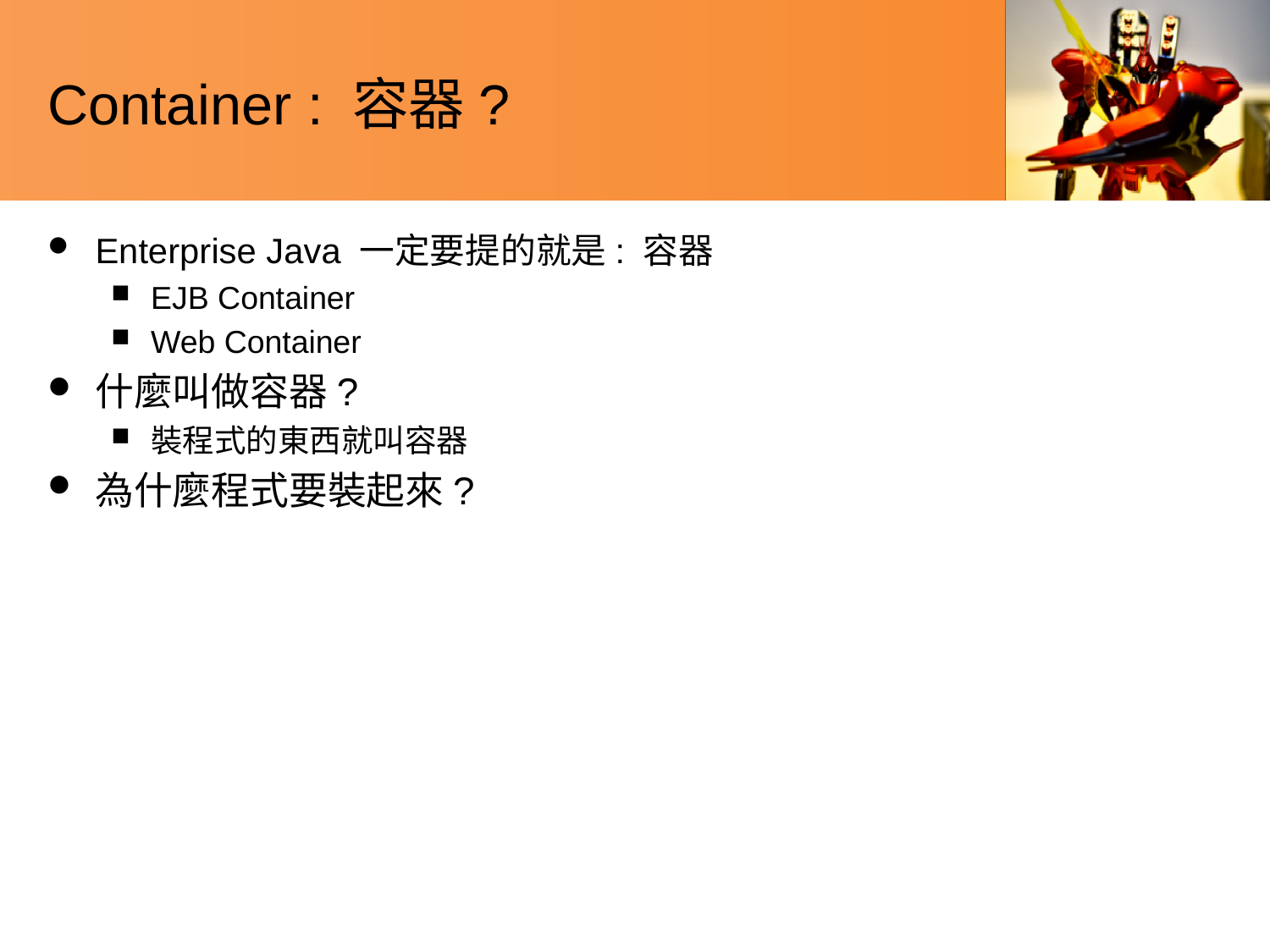

# Container : 容器?
Enterprise Java 一定要提的就是: 容器
EJB Container
Web Container
什麼叫做容器?
裝程式的東西就叫容器
為什麼程式要裝起來?